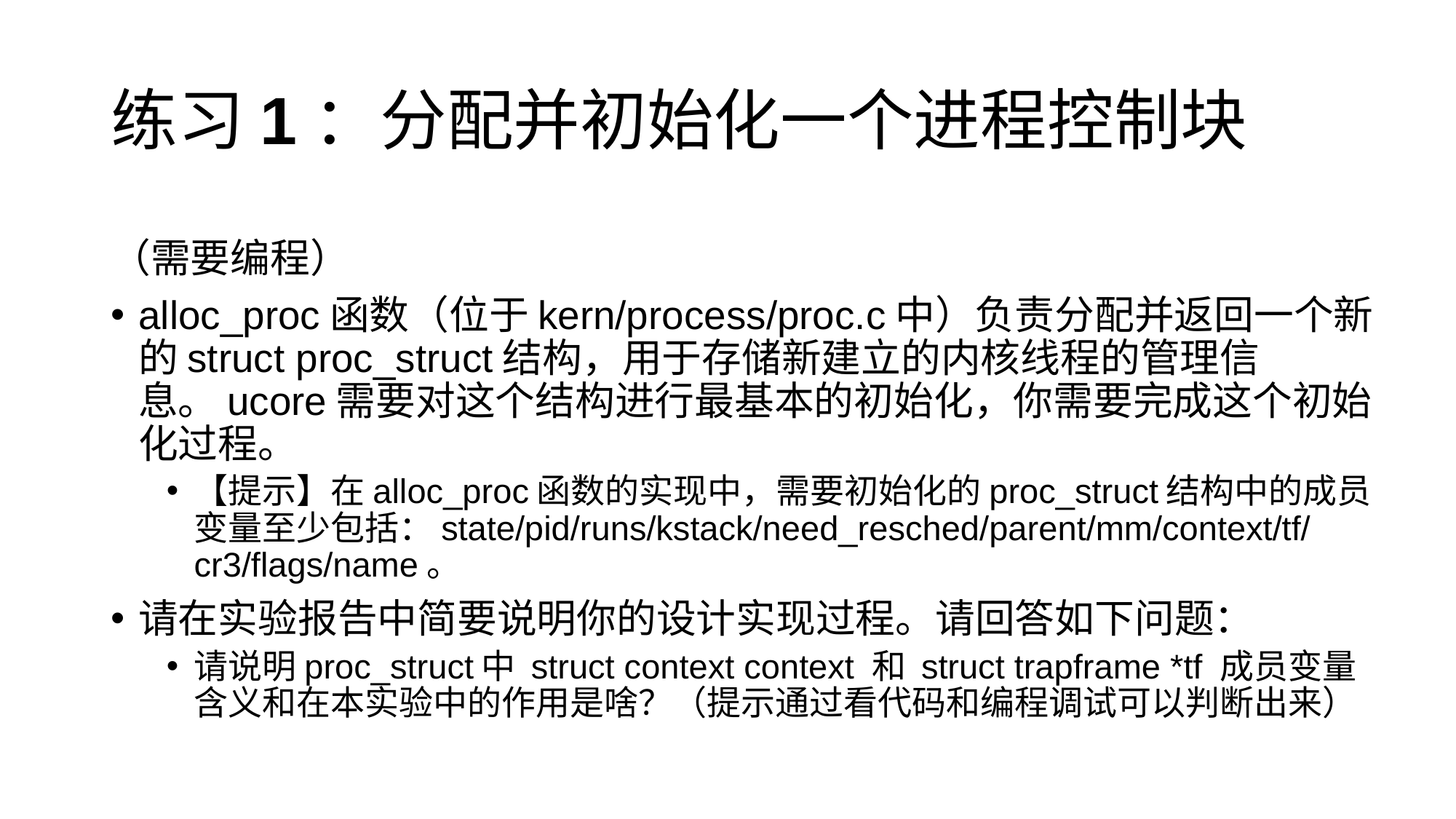

# 练习1：分配并初始化一个进程控制块
（需要编程）
alloc_proc函数（位于kern/process/proc.c中）负责分配并返回一个新的struct proc_struct结构，用于存储新建立的内核线程的管理信息。ucore需要对这个结构进行最基本的初始化，你需要完成这个初始化过程。
【提示】在alloc_proc函数的实现中，需要初始化的proc_struct结构中的成员变量至少包括：state/pid/runs/kstack/need_resched/parent/mm/context/tf/cr3/flags/name。
请在实验报告中简要说明你的设计实现过程。请回答如下问题：
请说明proc_struct中 struct context context 和 struct trapframe *tf 成员变量含义和在本实验中的作用是啥？（提示通过看代码和编程调试可以判断出来）